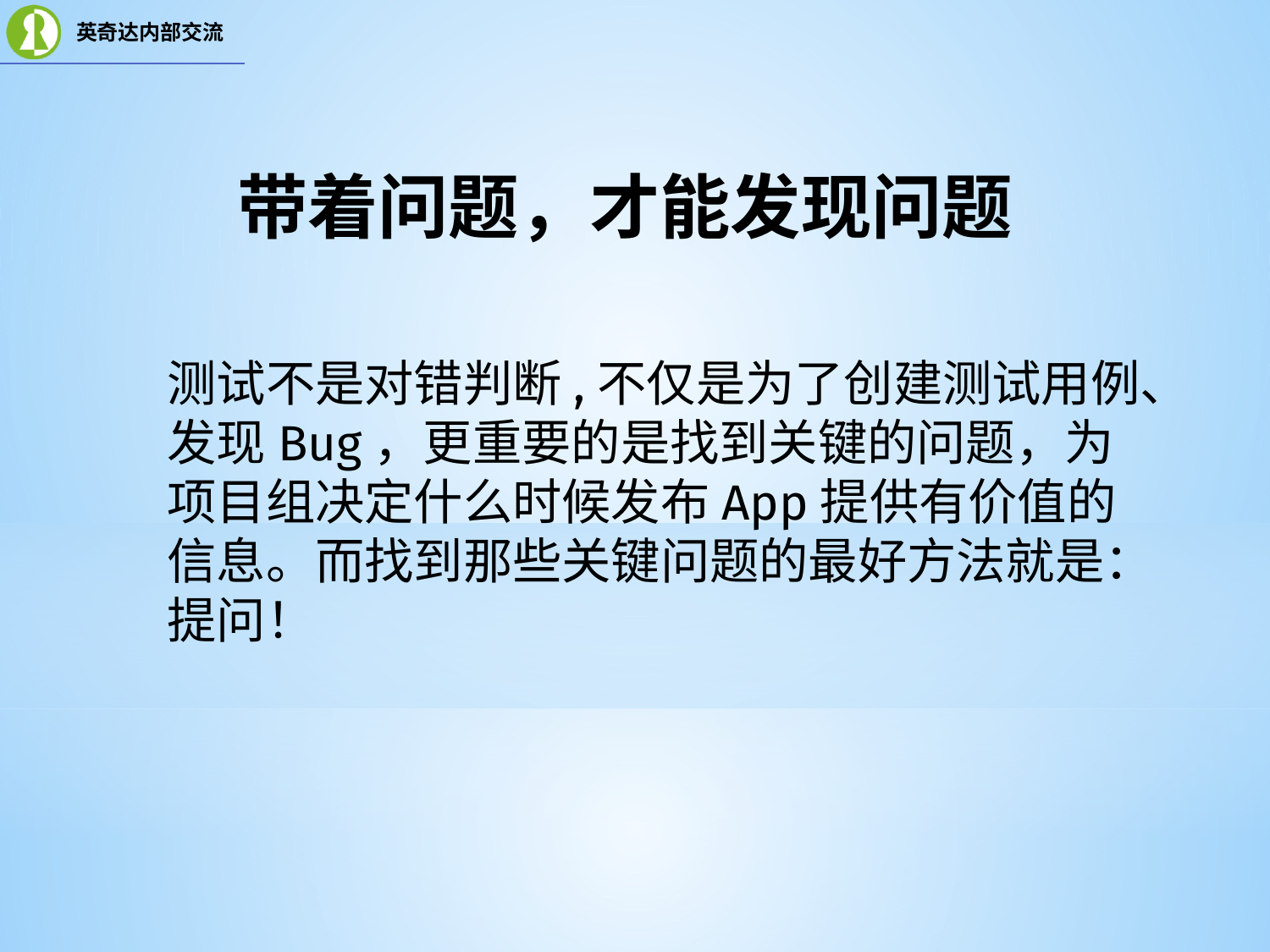

带着问题，才能发现问题
测试不是对错判断,不仅是为了创建测试用例、发现Bug，更重要的是找到关键的问题，为项目组决定什么时候发布App提供有价值的信息。而找到那些关键问题的最好方法就是：提问！